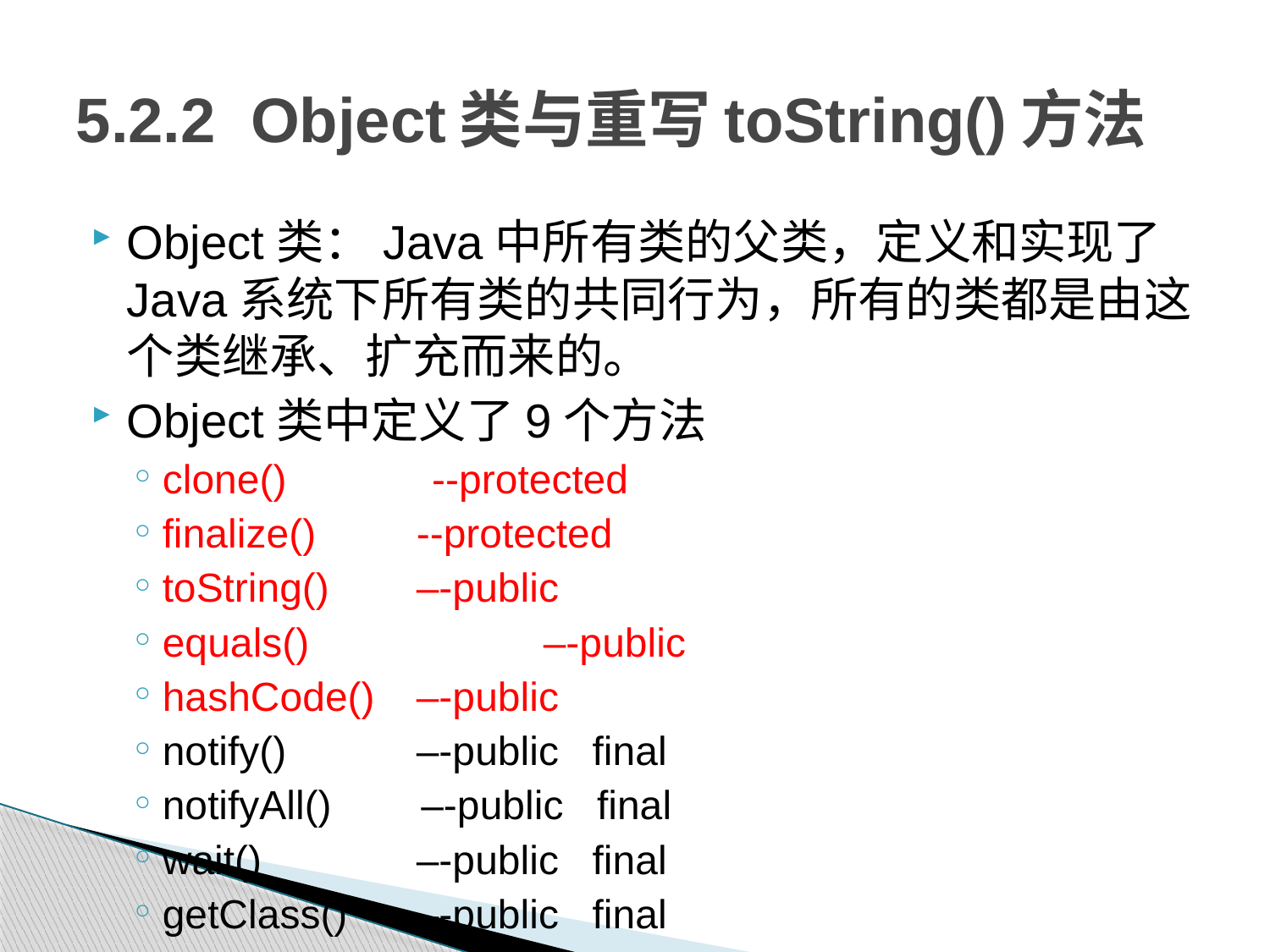

# 5.2.2  Object类与重写toString()方法
Object类：Java中所有类的父类，定义和实现了Java系统下所有类的共同行为，所有的类都是由这个类继承、扩充而来的。
Object类中定义了9个方法
clone()             --protected
finalize() 	--protected
toString() 	–-public
equals()		–-public
hashCode() 	–-public
notify()		–-public   final
notifyAll()        –-public   final
wait() 		–-public   final
getClass() 	–-public   final